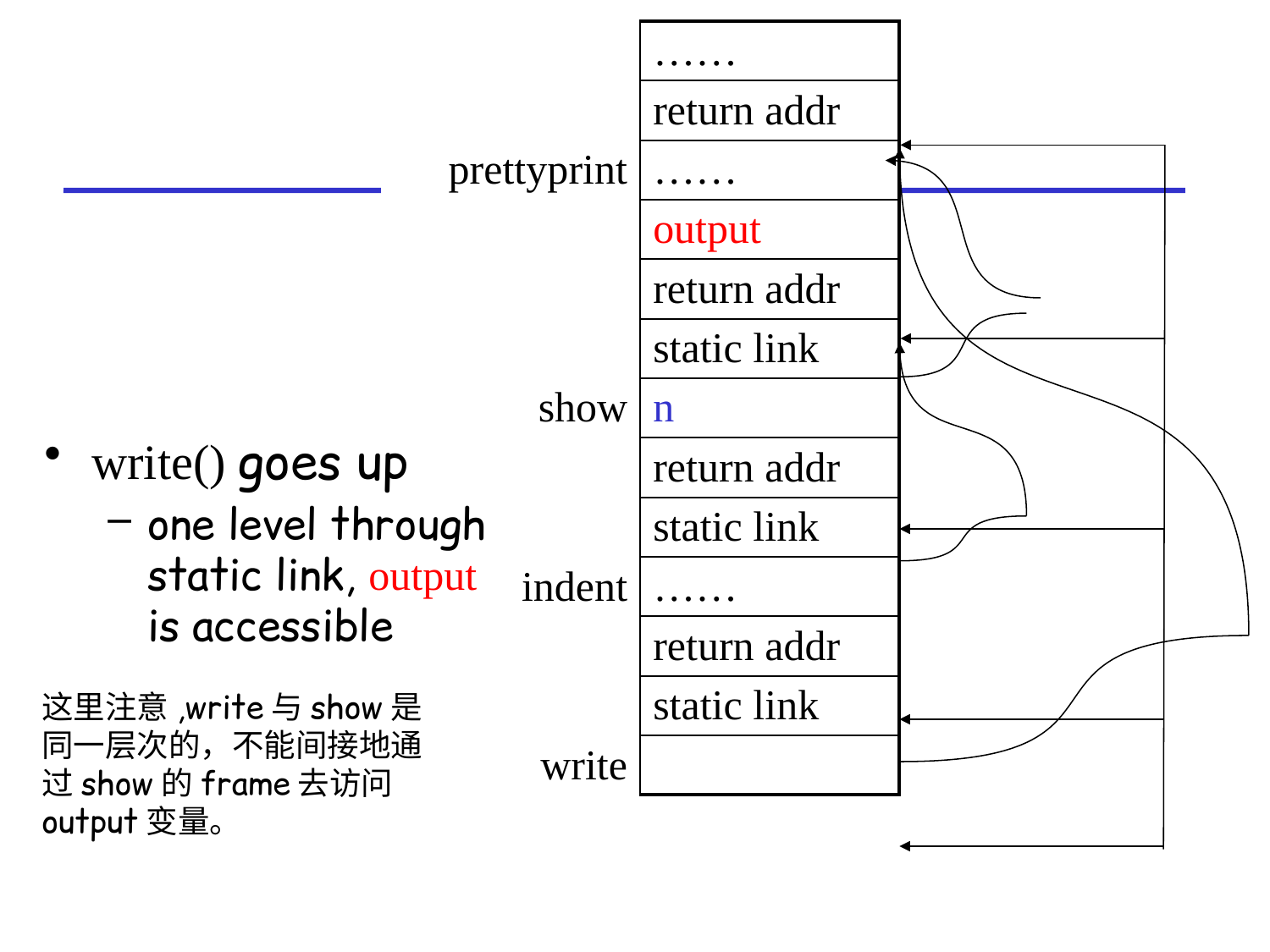

|  | …… |
| --- | --- |
|  | return addr |
| prettyprint | …… |
|  | output |
|  | return addr |
|  | static link |
| show | n |
|  | return addr |
|  | static link |
| indent | …… |
|  | return addr |
|  | static link |
| write |  |
write() goes up
one level through static link, output is accessible
这里注意,write与show是同一层次的，不能间接地通过show的frame去访问output变量。
37